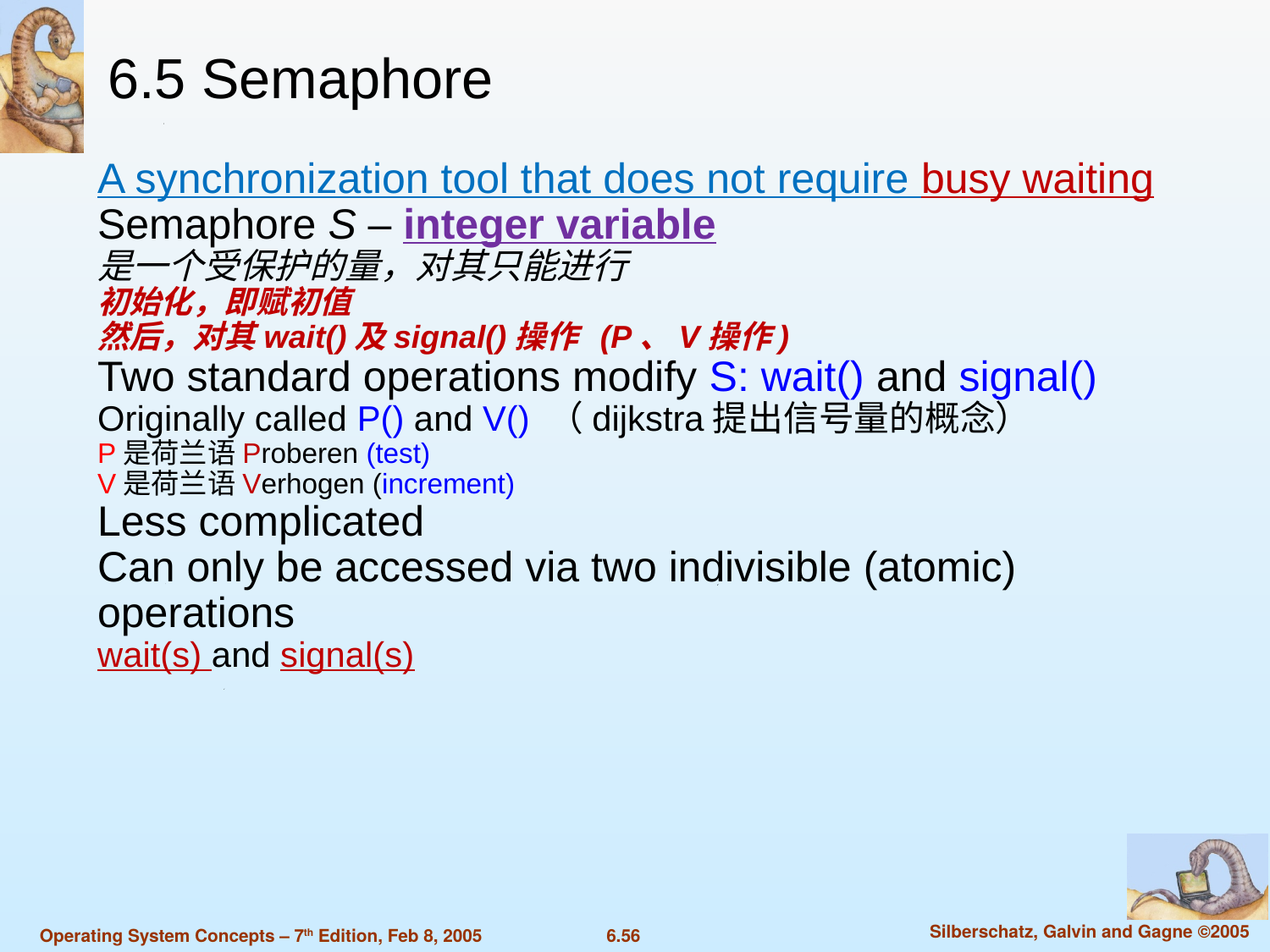

6.5 Semaphore
A synchronization tool that does not require busy waiting
Semaphore S – integer variable
是一个受保护的量，对其只能进行
初始化，即赋初值
然后，对其wait()及signal()操作  (P、V操作)
Two standard operations modify S: wait() and signal()
Originally called P() and V() （dijkstra提出信号量的概念）
P是荷兰语Proberen (test)
V是荷兰语Verhogen (increment)
Less complicated
Can only be accessed via two indivisible (atomic) operations
wait(s) and signal(s)